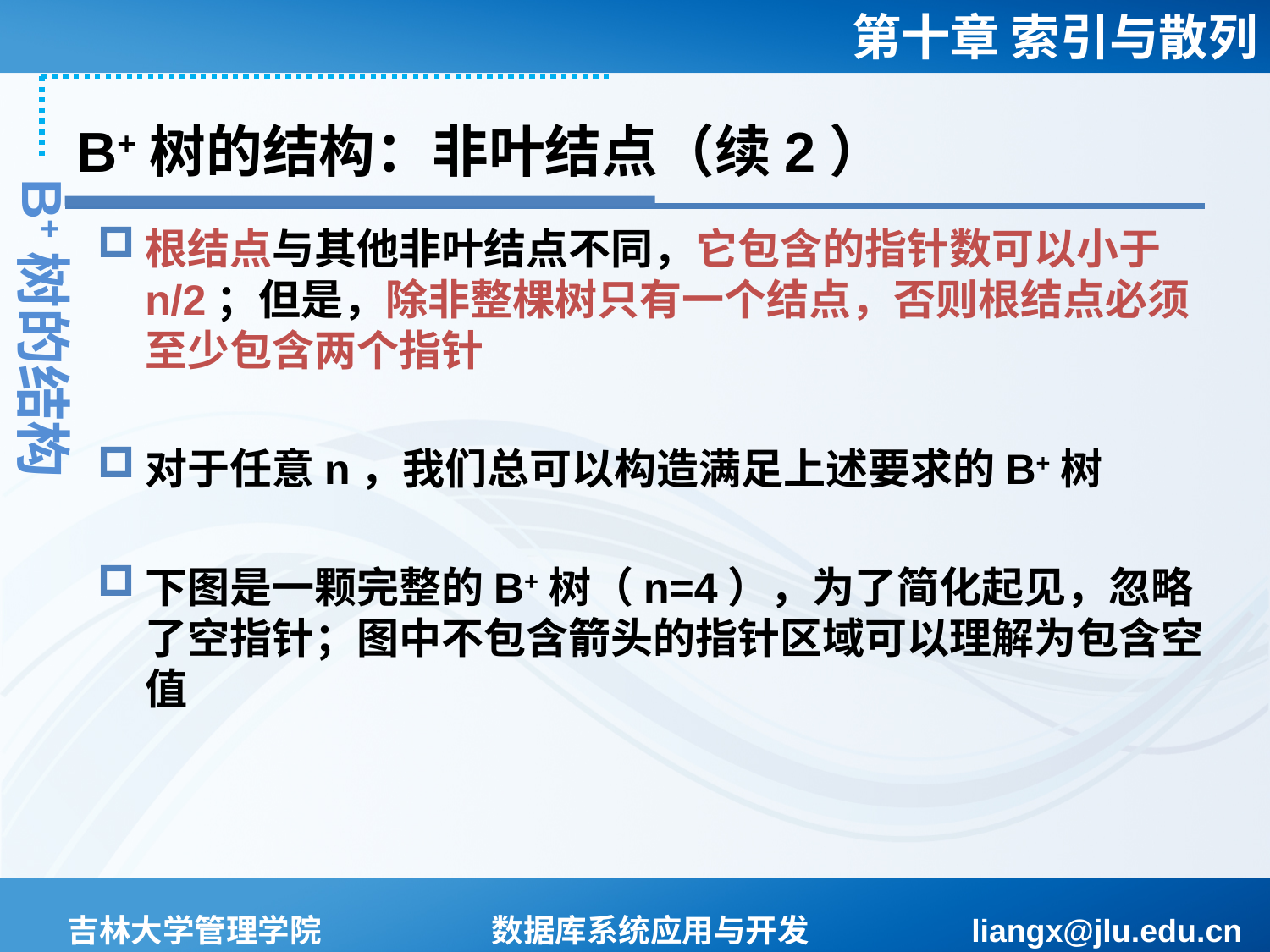

# B+树的结构：非叶结点（续2）
B+树的结构
根结点与其他非叶结点不同，它包含的指针数可以小于n/2；但是，除非整棵树只有一个结点，否则根结点必须至少包含两个指针

对于任意n，我们总可以构造满足上述要求的B+树

下图是一颗完整的B+树（n=4），为了简化起见，忽略了空指针；图中不包含箭头的指针区域可以理解为包含空值